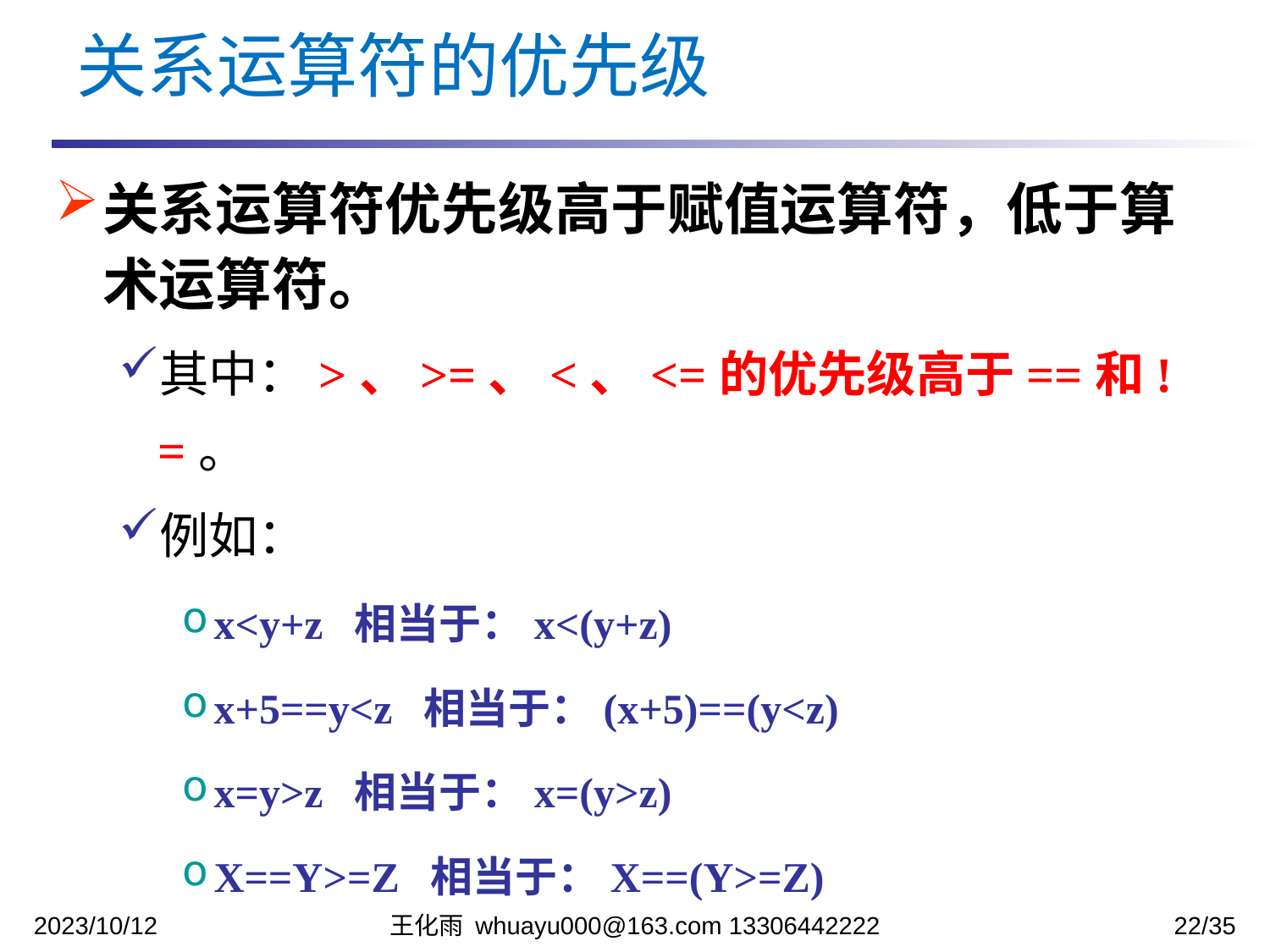

关系运算符的优先级
关系运算符优先级高于赋值运算符，低于算术运算符。
其中：>、>=、<、<=的优先级高于==和!=。
例如：
x<y+z  相当于：x<(y+z)
x+5==y<z  相当于：(x+5)==(y<z)
x=y>z  相当于：x=(y>z)
X==Y>=Z  相当于：X==(Y>=Z)
2023/10/12
王化雨 whuayu000@163.com 13306442222
22/35